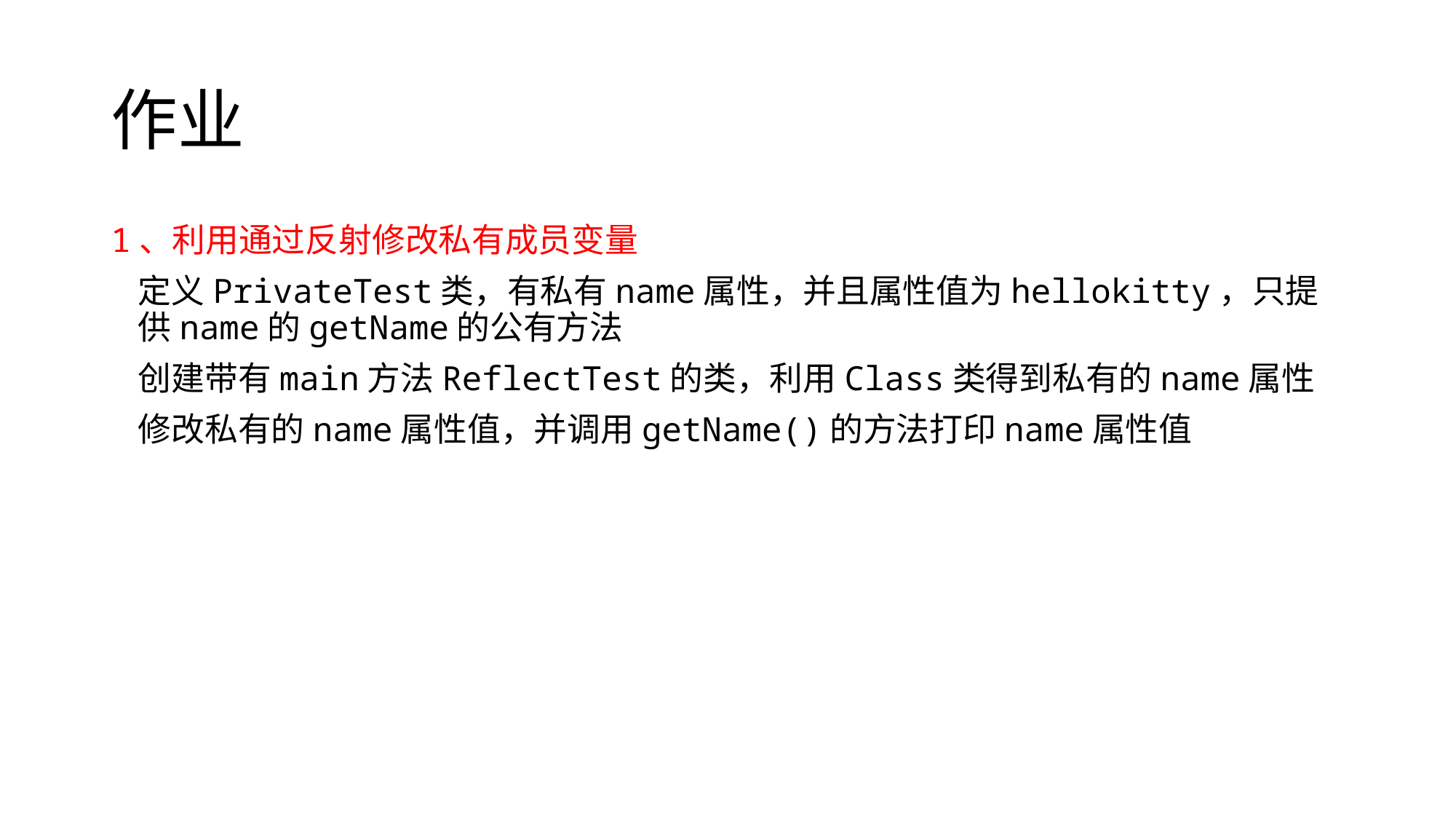

# 作业
1、利用通过反射修改私有成员变量
	定义PrivateTest类，有私有name属性，并且属性值为hellokitty，只提供name的getName的公有方法
	创建带有main方法ReflectTest的类，利用Class类得到私有的name属性
	修改私有的name属性值，并调用getName()的方法打印name属性值